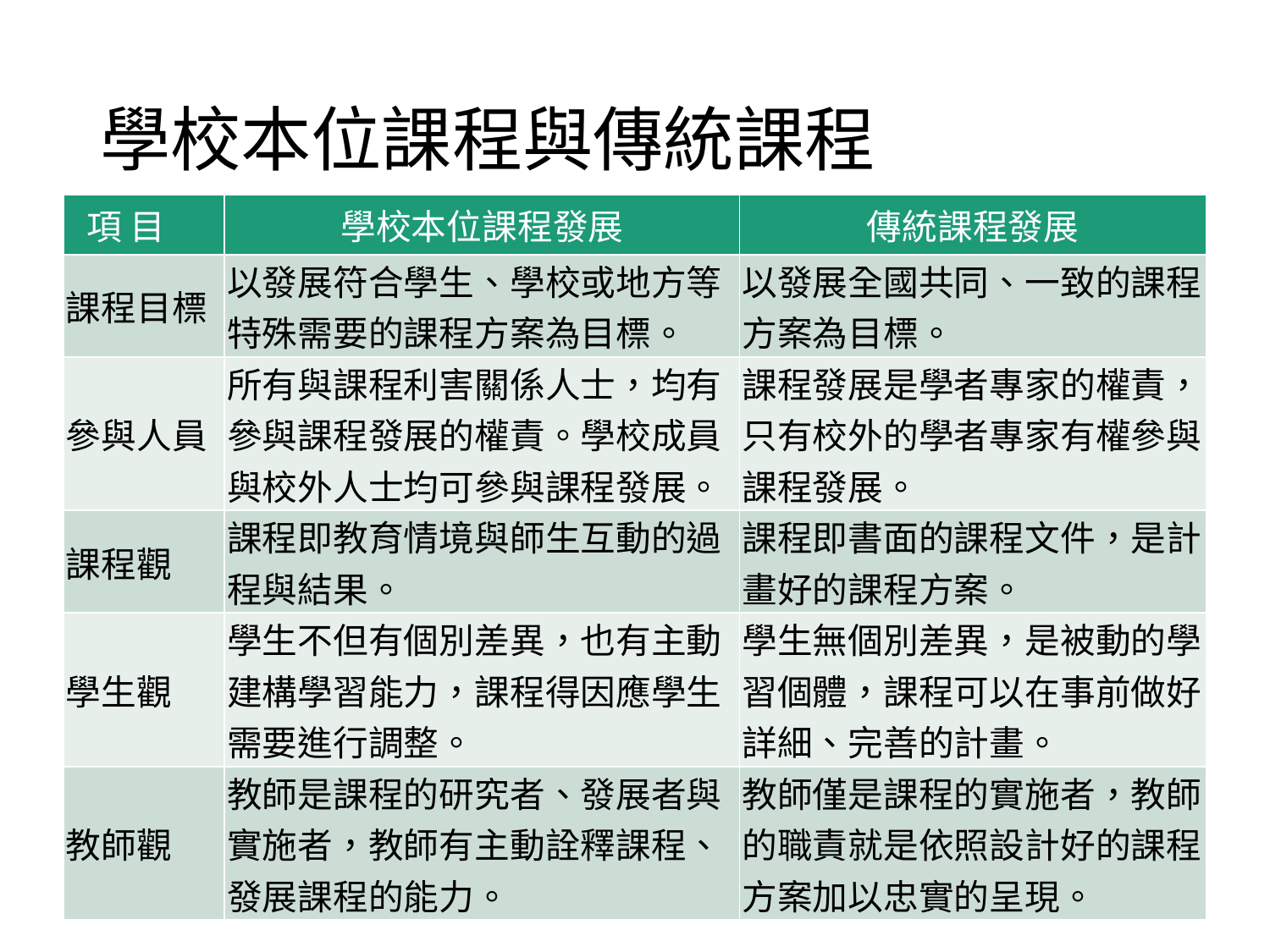

# 學校本位課程與傳統課程
| 項 目 | 學校本位課程發展 | 傳統課程發展 |
| --- | --- | --- |
| 課程目標 | 以發展符合學生、學校或地方等特殊需要的課程方案為目標。 | 以發展全國共同、一致的課程方案為目標。 |
| 參與人員 | 所有與課程利害關係人士，均有參與課程發展的權責。學校成員與校外人士均可參與課程發展。 | 課程發展是學者專家的權責，只有校外的學者專家有權參與課程發展。 |
| 課程觀 | 課程即教育情境與師生互動的過程與結果。 | 課程即書面的課程文件，是計畫好的課程方案。 |
| 學生觀 | 學生不但有個別差異，也有主動建構學習能力，課程得因應學生需要進行調整。 | 學生無個別差異，是被動的學習個體，課程可以在事前做好詳細、完善的計畫。 |
| 教師觀 | 教師是課程的研究者、發展者與實施者，教師有主動詮釋課程、發展課程的能力。 | 教師僅是課程的實施者，教師的職責就是依照設計好的課程方案加以忠實的呈現。 |
10